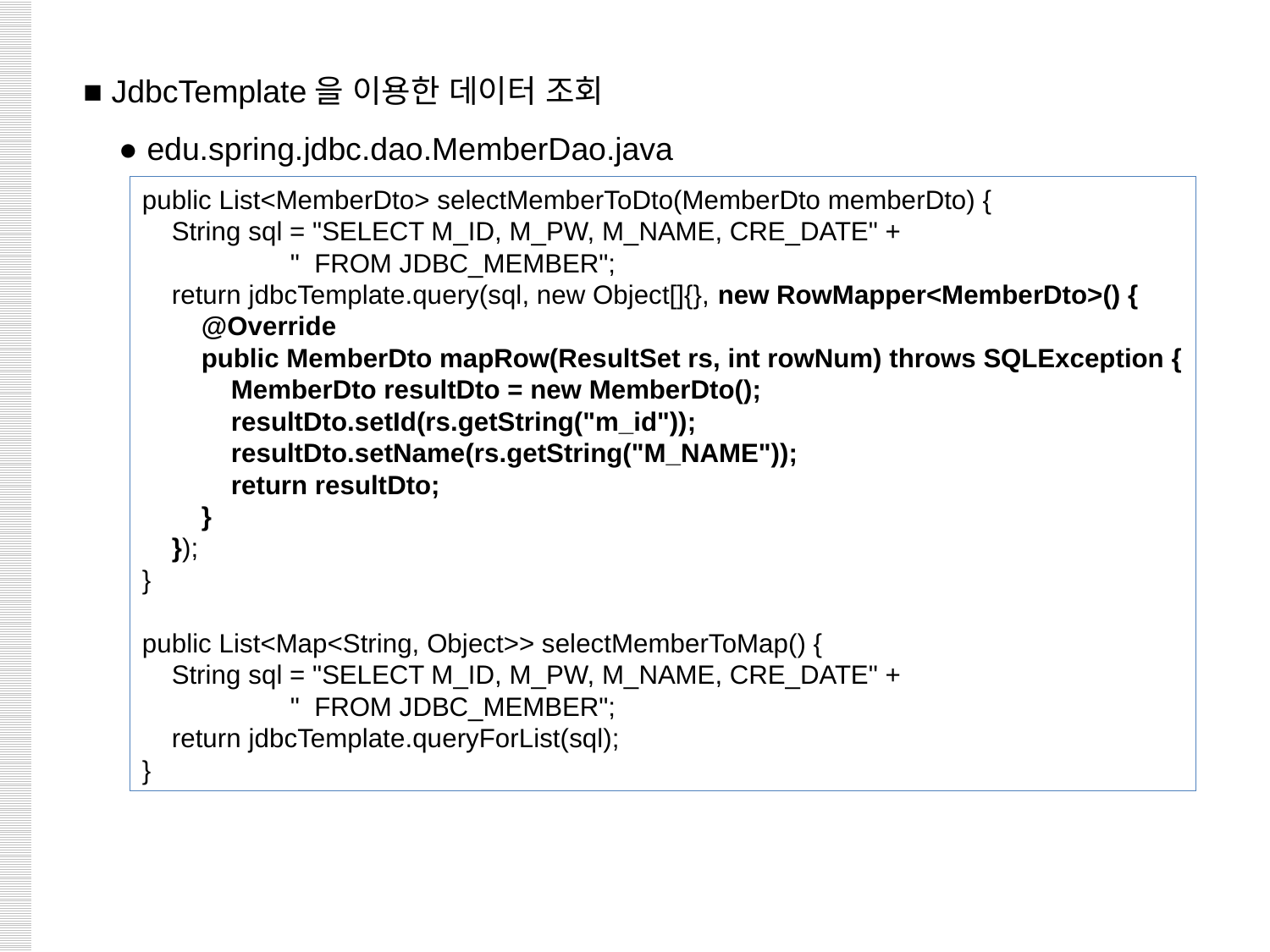

■ JdbcTemplate을 이용한 데이터 조회
    ● edu.spring.jdbc.dao.MemberDao.java
public List<MemberDto> selectMemberToDto(MemberDto memberDto) {
    String sql = "SELECT M_ID, M_PW, M_NAME, CRE_DATE" +
                    "  FROM JDBC_MEMBER";
    return jdbcTemplate.query(sql, new Object[]{}, new RowMapper<MemberDto>() {
        @Override
        public MemberDto mapRow(ResultSet rs, int rowNum) throws SQLException {
            MemberDto resultDto = new MemberDto();
            resultDto.setId(rs.getString("m_id"));
            resultDto.setName(rs.getString("M_NAME"));
            return resultDto;
        }
    });
}

public List<Map<String, Object>> selectMemberToMap() {
    String sql = "SELECT M_ID, M_PW, M_NAME, CRE_DATE" +
                    "  FROM JDBC_MEMBER";
    return jdbcTemplate.queryForList(sql);
}